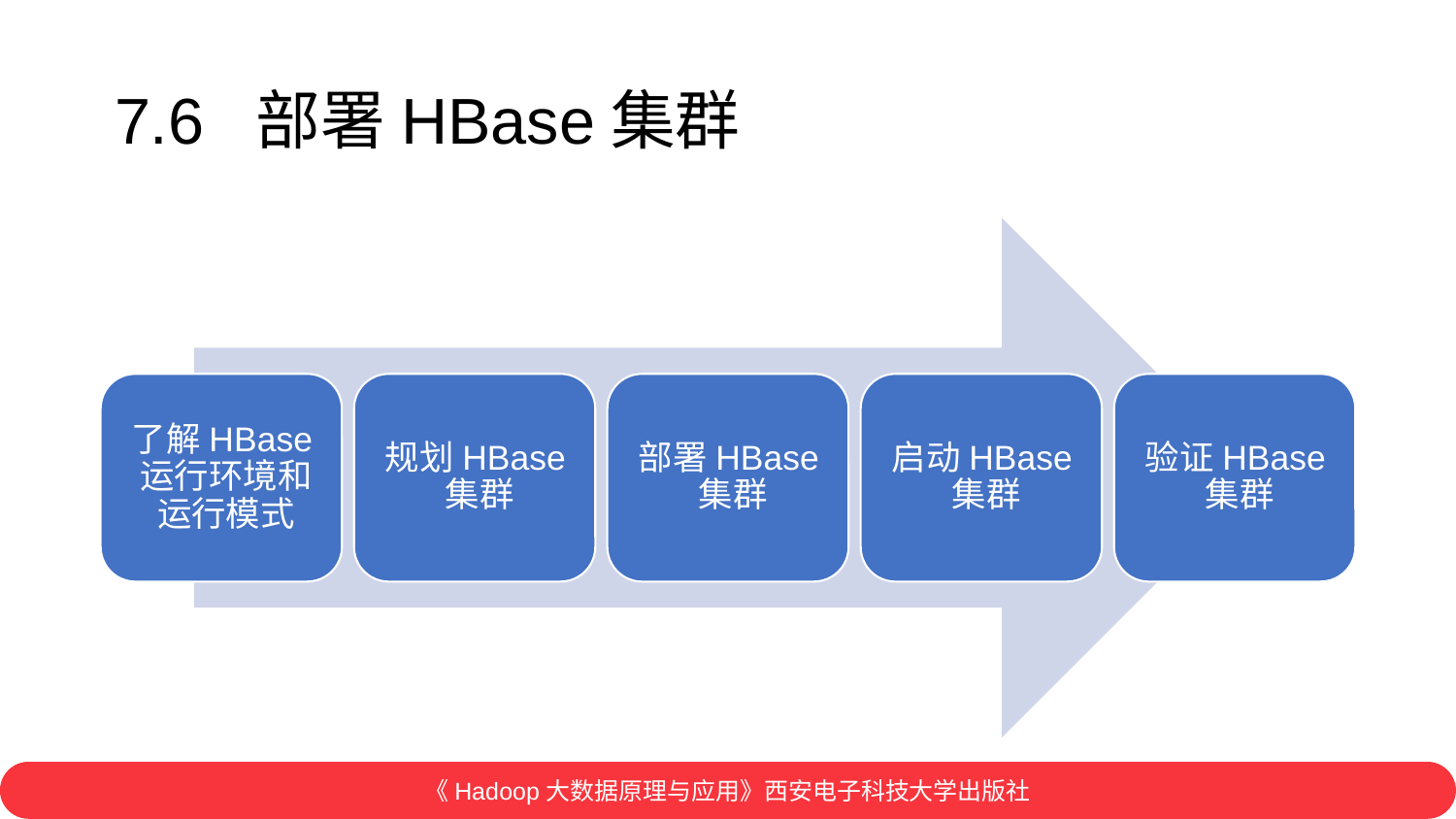

# 7.6  部署HBase集群
了解HBase运行环境和运行模式
规划HBase集群
部署HBase集群
启动HBase集群
验证HBase集群